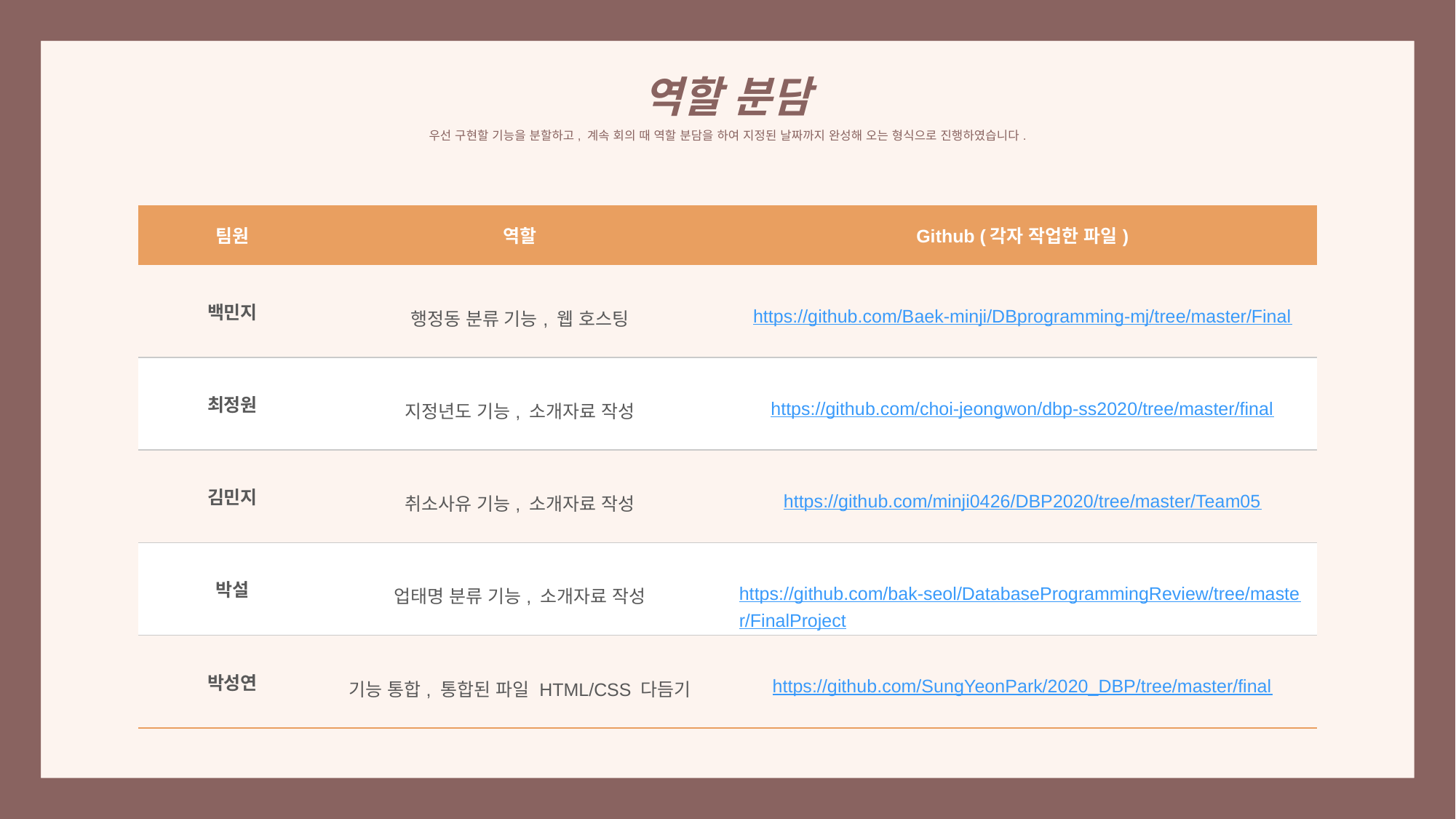

역할 분담
우선 구현할 기능을 분할하고, 계속 회의 때 역할 분담을 하여 지정된 날짜까지 완성해 오는 형식으로 진행하였습니다.
| 팀원 | 역할 | Github (각자 작업한 파일) |
| --- | --- | --- |
| 백민지 | 행정동 분류 기능, 웹 호스팅 | https://github.com/Baek-minji/DBprogramming-mj/tree/master/Final |
| 최정원 | 지정년도 기능, 소개자료 작성 | https://github.com/choi-jeongwon/dbp-ss2020/tree/master/final |
| 김민지 | 취소사유 기능, 소개자료 작성 | https://github.com/minji0426/DBP2020/tree/master/Team05 |
| 박설 | 업태명 분류 기능, 소개자료 작성 | https://github.com/bak-seol/DatabaseProgrammingReview/tree/master/FinalProject |
| 박성연 | 기능 통합, 통합된 파일 HTML/CSS 다듬기 | https://github.com/SungYeonPark/2020\_DBP/tree/master/final |